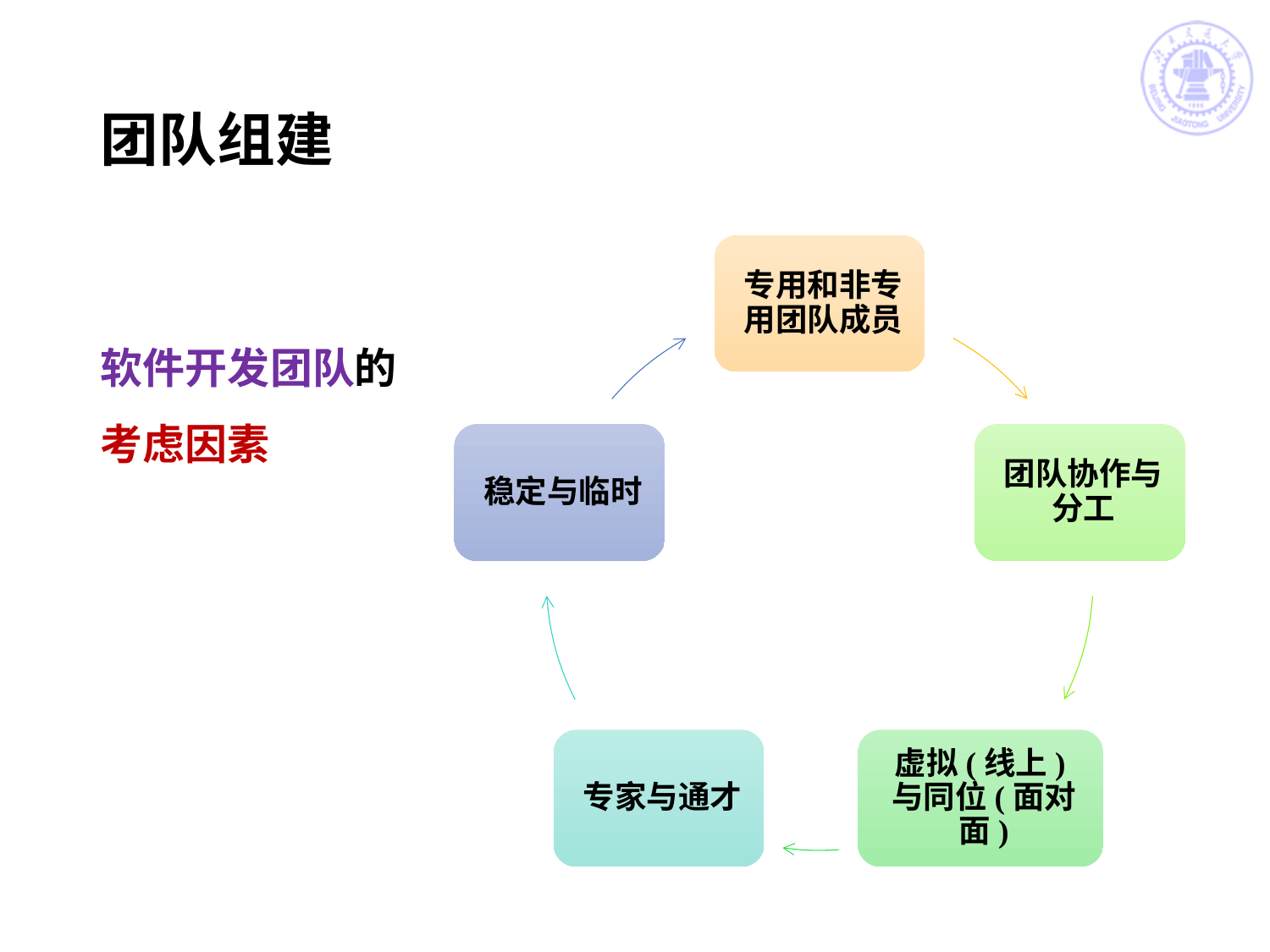

# 团队组建
专用和非专用团队成员
团队协作与分工
虚拟(线上)与同位(面对面)
专家与通才
稳定与临时
软件开发团队的
考虑因素